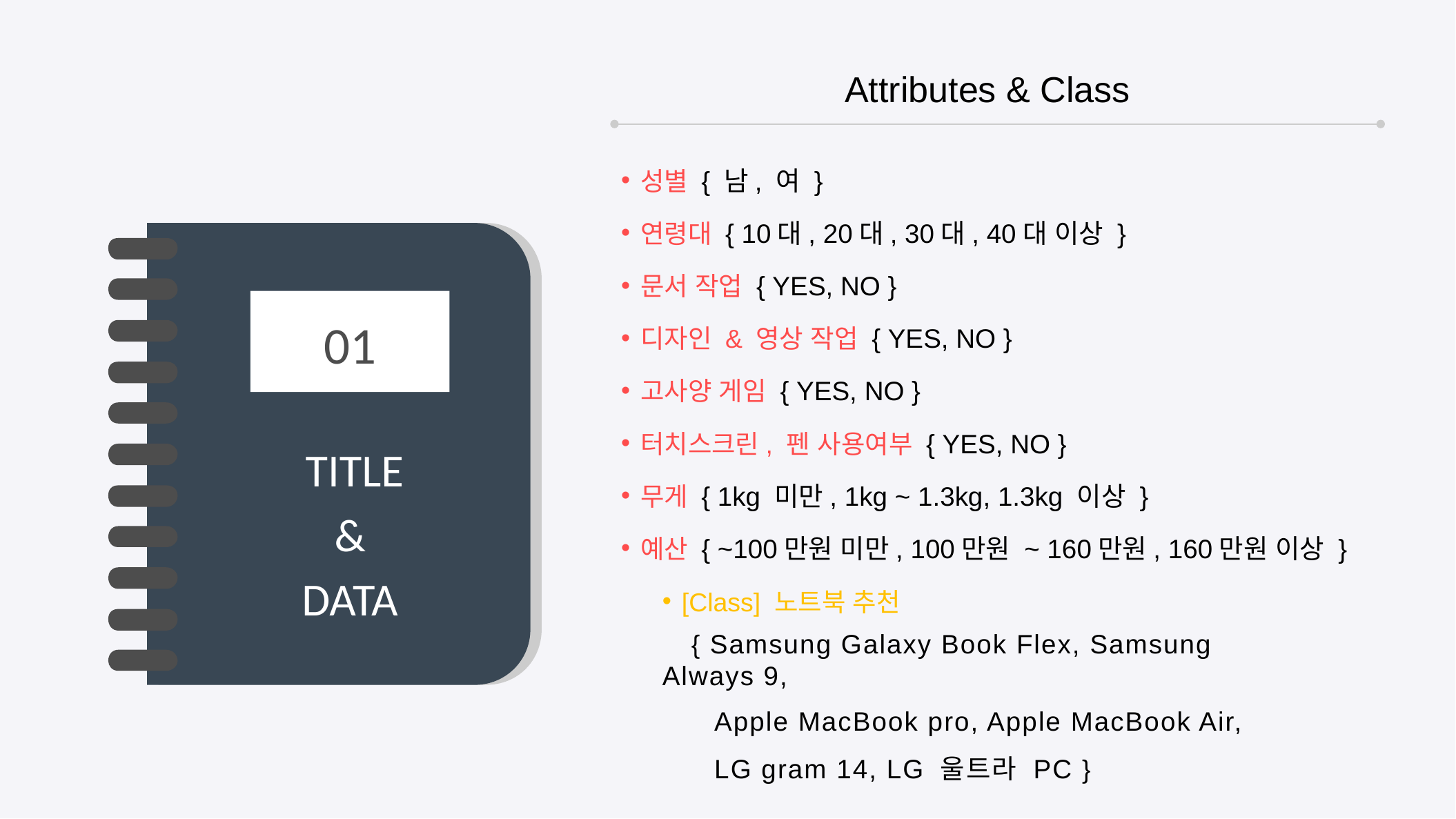

Attributes & Class
성별 { 남, 여 }

연령대 { 10대, 20대, 30대, 40대 이상 }

문서 작업 { YES, NO }

디자인 & 영상 작업 { YES, NO }

고사양 게임 { YES, NO }

터치스크린, 펜 사용여부 { YES, NO }

무게 { 1kg 미만, 1kg ~ 1.3kg, 1.3kg 이상 }

예산 { ~100만원 미만, 100만원 ~ 160만원, 160만원 이상 }

01
 TITLE
&
DATA
[Class] 노트북 추천

    { Samsung Galaxy Book Flex, Samsung Always 9,

      Apple MacBook pro, Apple MacBook Air,

      LG gram 14, LG 울트라 PC }